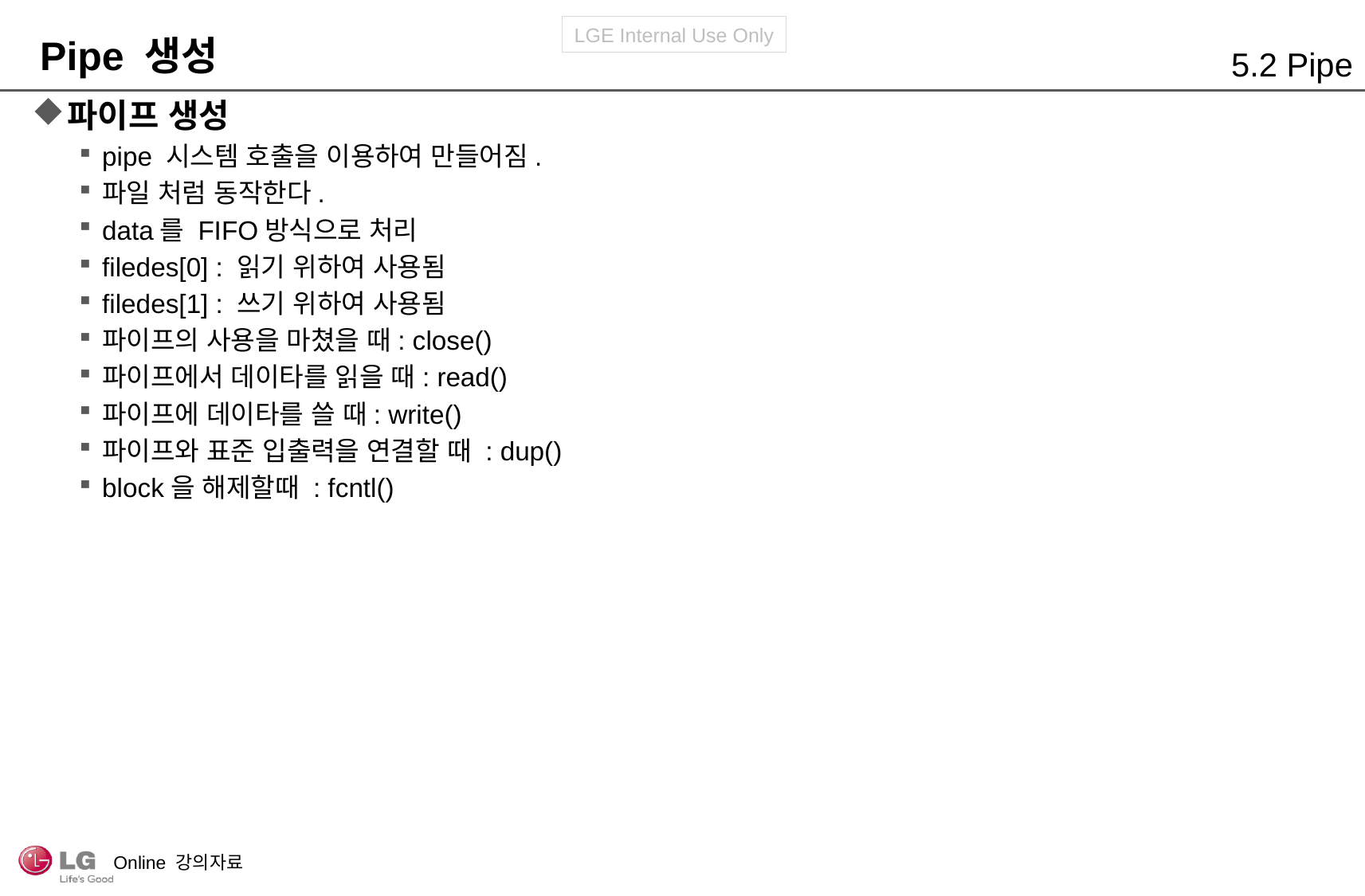

Pipe 생성
5.2 Pipe

파이프 생성
pipe 시스템 호출을 이용하여 만들어짐.
파일 처럼 동작한다.
data를 FIFO방식으로 처리
filedes[0] : 읽기 위하여 사용됨
filedes[1] : 쓰기 위하여 사용됨
파이프의 사용을 마쳤을 때: close()
파이프에서 데이타를 읽을 때: read()
파이프에 데이타를 쓸 때: write()
파이프와 표준 입출력을 연결할 때 : dup()
block을 해제할때 : fcntl()